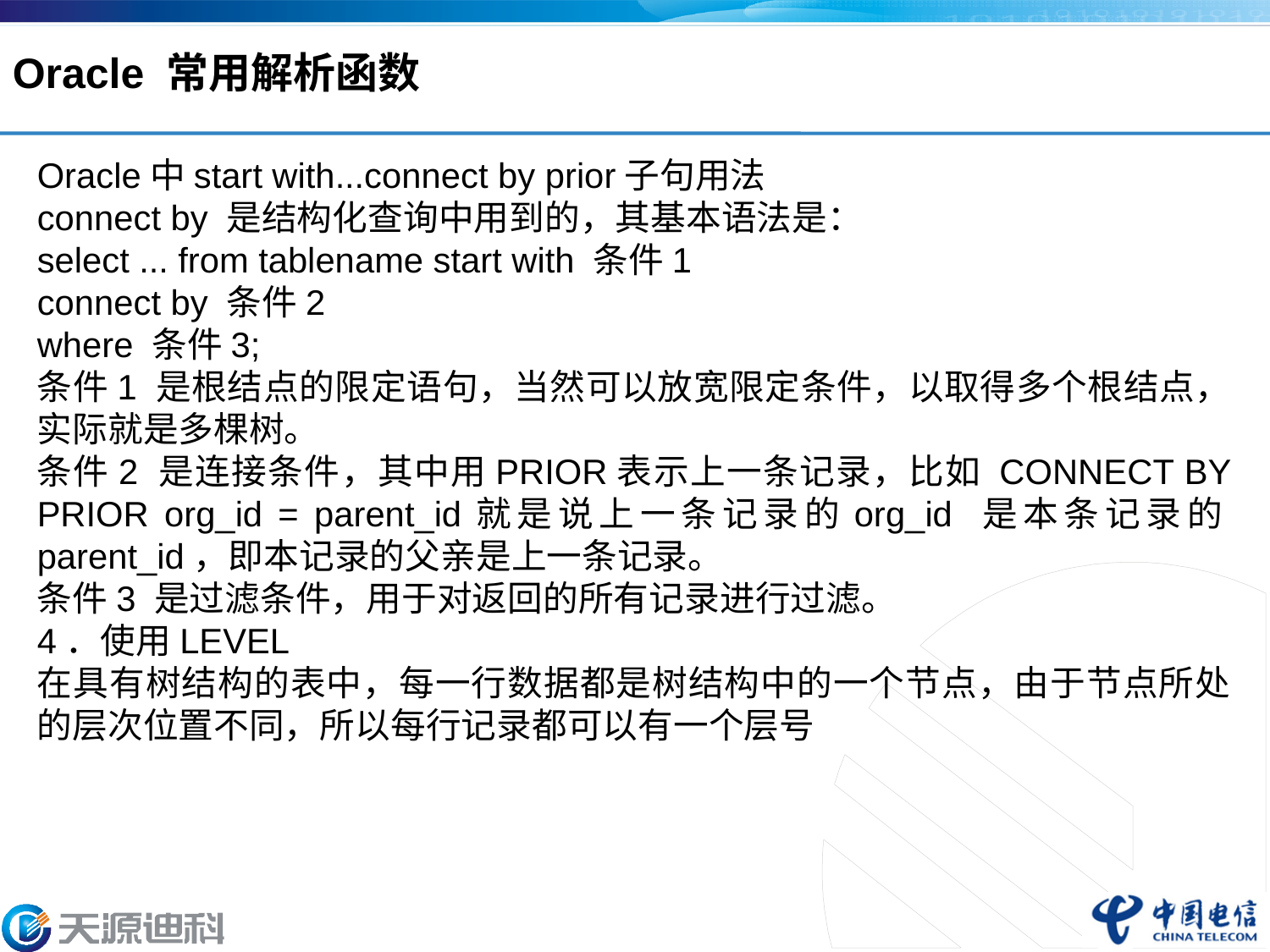

Oracle 常用解析函数
Oracle中start with...connect by prior子句用法
connect by 是结构化查询中用到的，其基本语法是：
select ... from tablename start with 条件1
connect by 条件2
where 条件3;
条件1 是根结点的限定语句，当然可以放宽限定条件，以取得多个根结点，实际就是多棵树。
条件2 是连接条件，其中用PRIOR表示上一条记录，比如 CONNECT BY PRIOR org_id = parent_id就是说上一条记录的org_id 是本条记录的parent_id，即本记录的父亲是上一条记录。
条件3 是过滤条件，用于对返回的所有记录进行过滤。
4．使用LEVEL
在具有树结构的表中，每一行数据都是树结构中的一个节点，由于节点所处的层次位置不同，所以每行记录都可以有一个层号